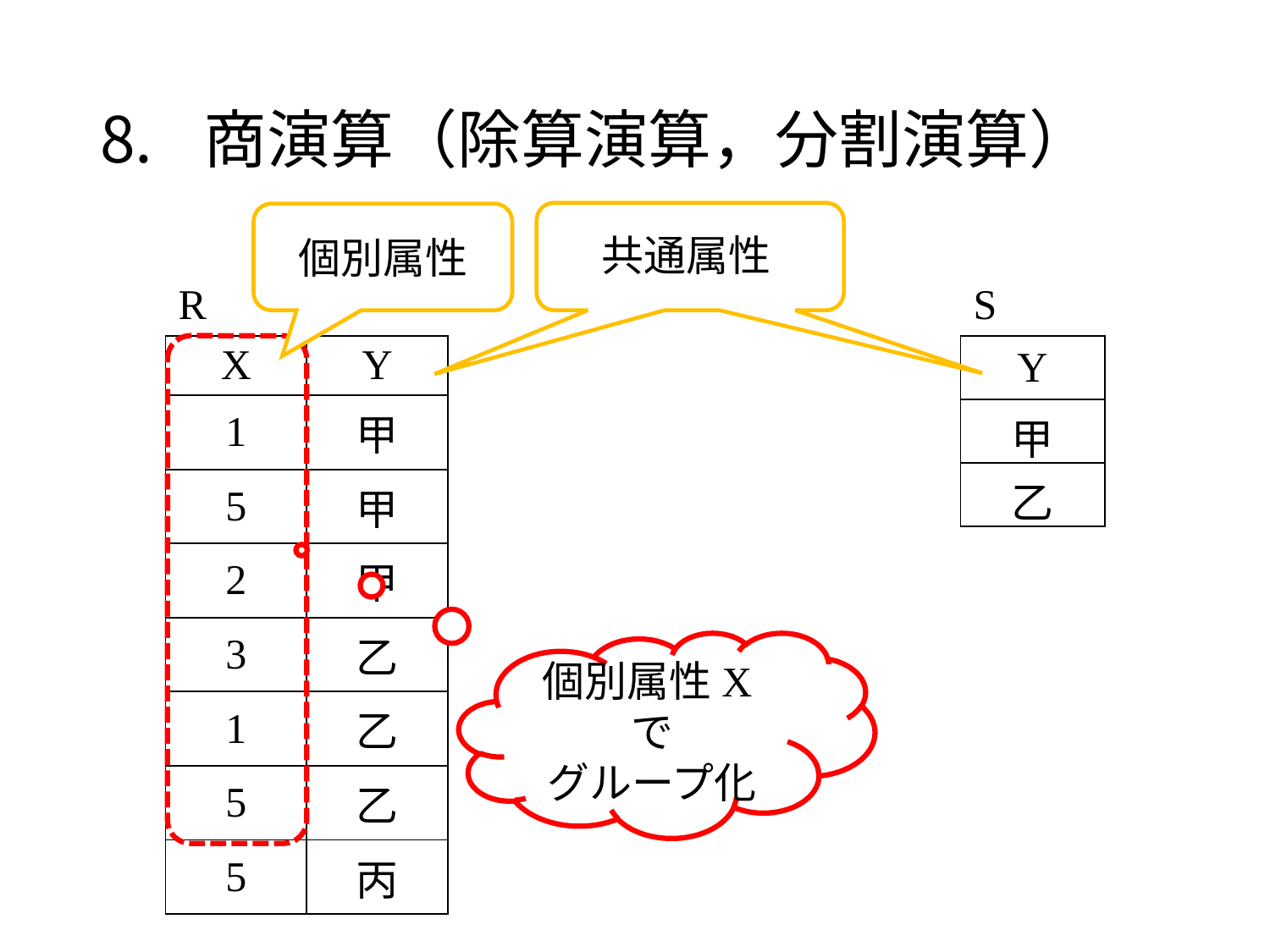

# 商演算（除算演算，分割演算）

共通属性
個別属性
R
S
| X | Y |
| --- | --- |
| 1 | 甲 |
| 5 | 甲 |
| 2 | 甲 |
| 3 | 乙 |
| 1 | 乙 |
| 5 | 乙 |
| 5 | 丙 |

| Y |
| --- |
| 甲 |
| 乙 |
個別属性Xで
グループ化